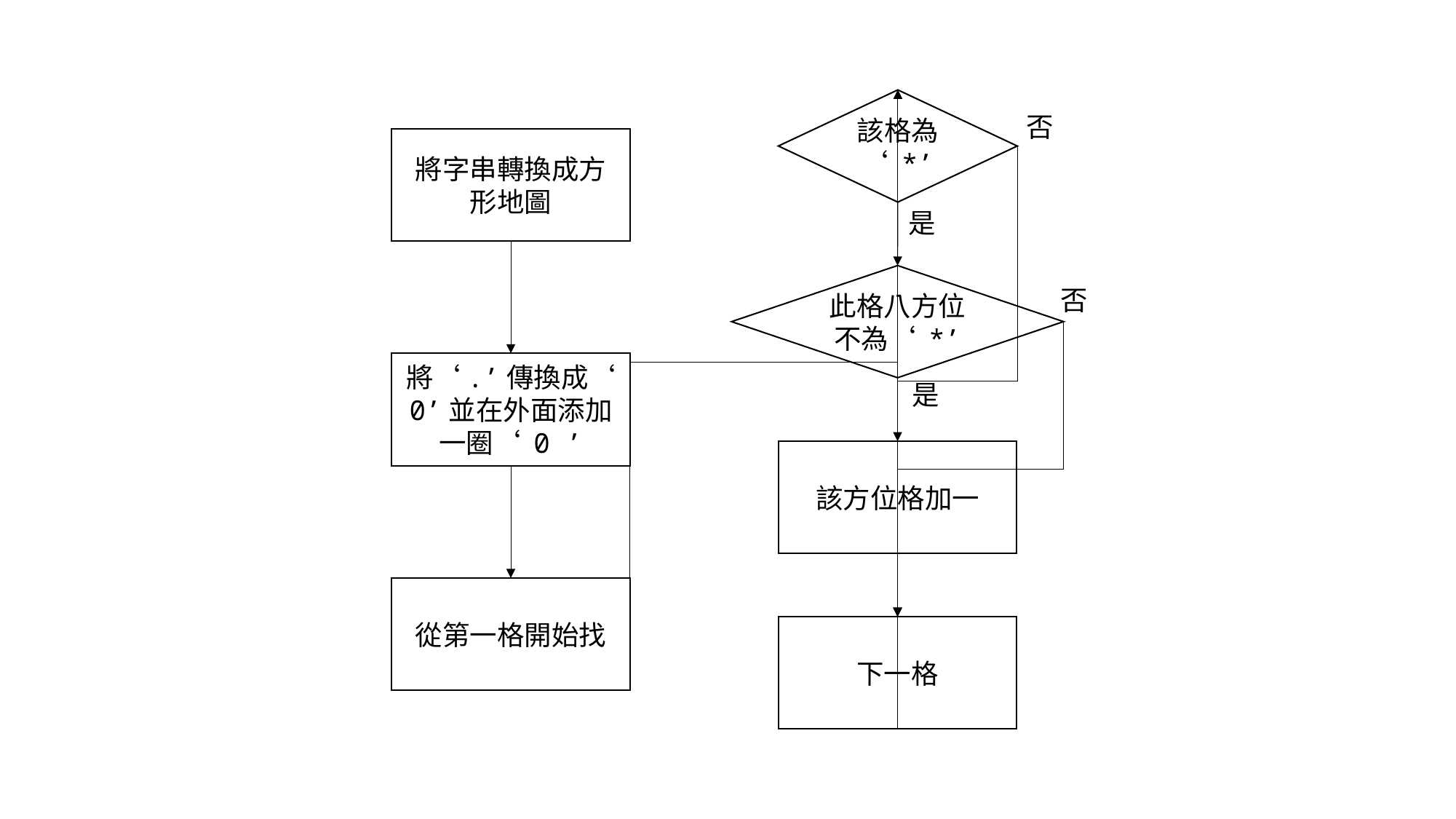

該格為‘ *’
將字串轉換成方形地圖
此格八方位不為‘ *’
將‘.’傳換成‘ 0’並在外面添加一圈‘ 0 ’
該方位格加一
從第一格開始找
下一格
否
是
否
是